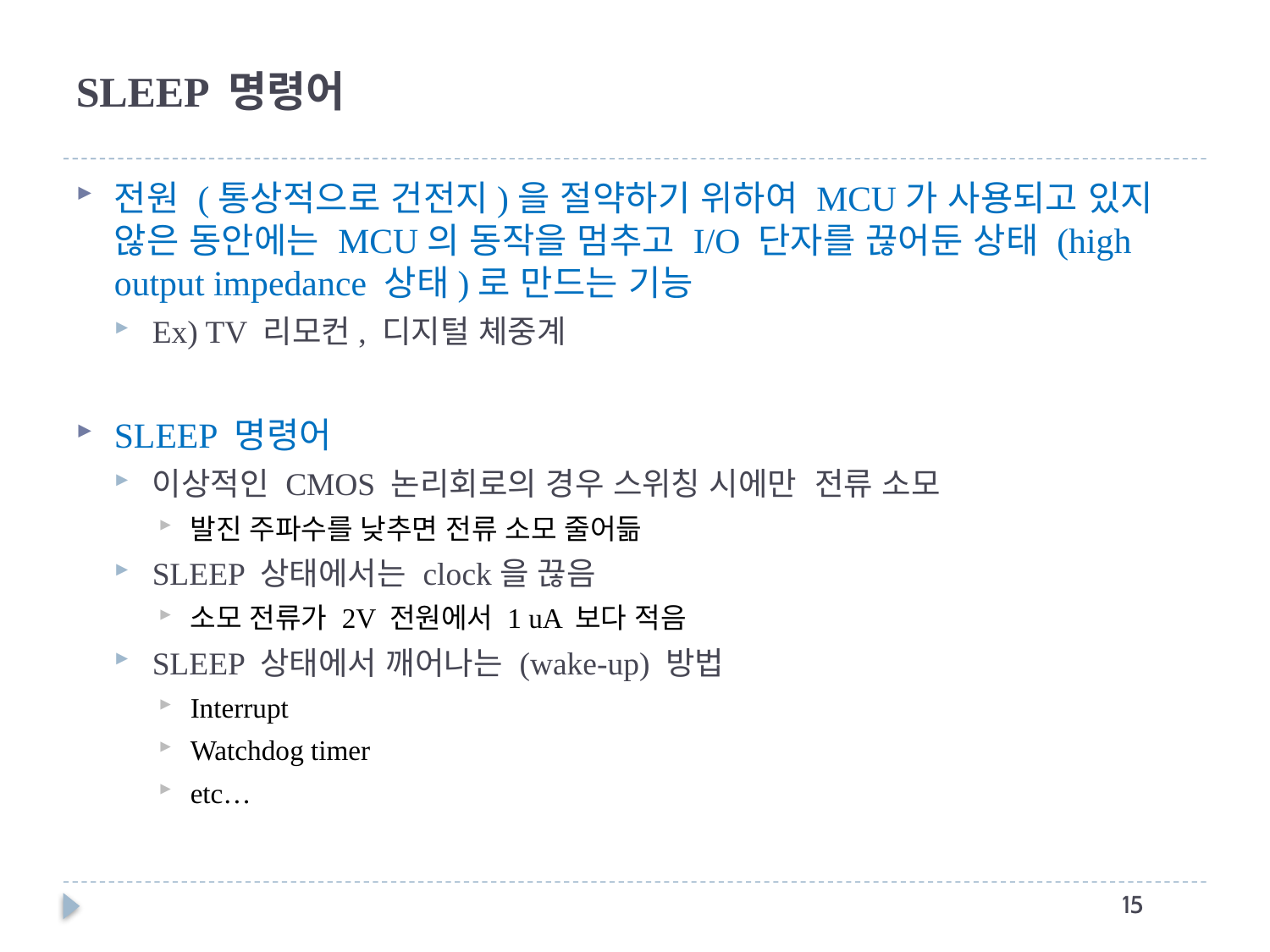

# SLEEP 명령어
전원 (통상적으로 건전지)을 절약하기 위하여 MCU가 사용되고 있지 않은 동안에는 MCU의 동작을 멈추고 I/O 단자를 끊어둔 상태 (high output impedance 상태)로 만드는 기능
Ex) TV 리모컨, 디지털 체중계

SLEEP 명령어
이상적인 CMOS 논리회로의 경우 스위칭 시에만  전류 소모
발진 주파수를 낮추면 전류 소모 줄어듦
SLEEP 상태에서는 clock을 끊음
소모 전류가 2V 전원에서 1 uA 보다 적음
SLEEP 상태에서 깨어나는 (wake-up) 방법
Interrupt
Watchdog timer
etc…

15